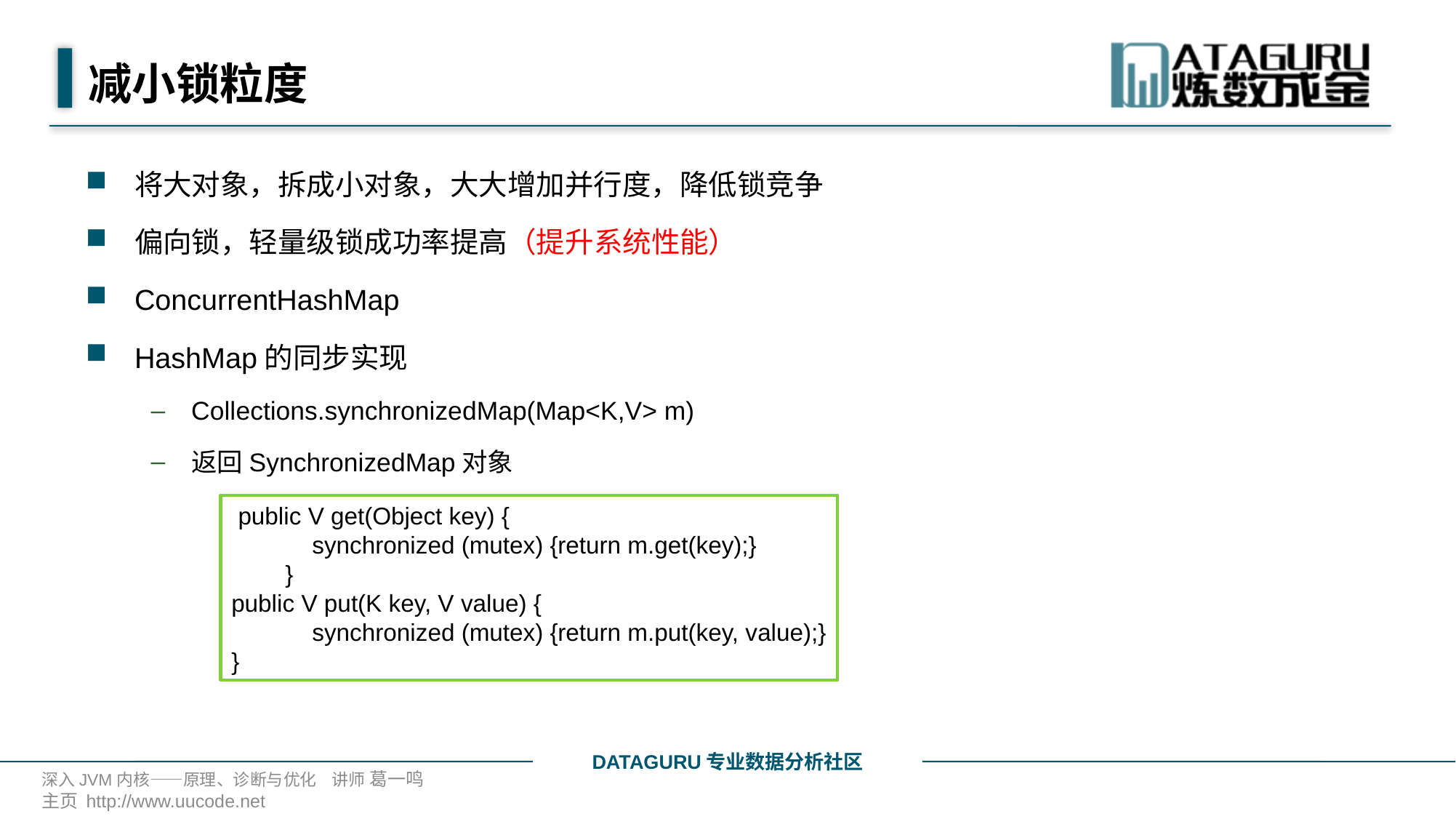

# 减小锁粒度
将大对象，拆成小对象，大大增加并行度，降低锁竞争
偏向锁，轻量级锁成功率提高（提升系统性能）
ConcurrentHashMap
HashMap的同步实现
Collections.synchronizedMap(Map<K,V> m)
返回SynchronizedMap对象

 public V get(Object key) {
            synchronized (mutex) {return m.get(key);}
        }
public V put(K key, V value) {
            synchronized (mutex) {return m.put(key, value);}
}